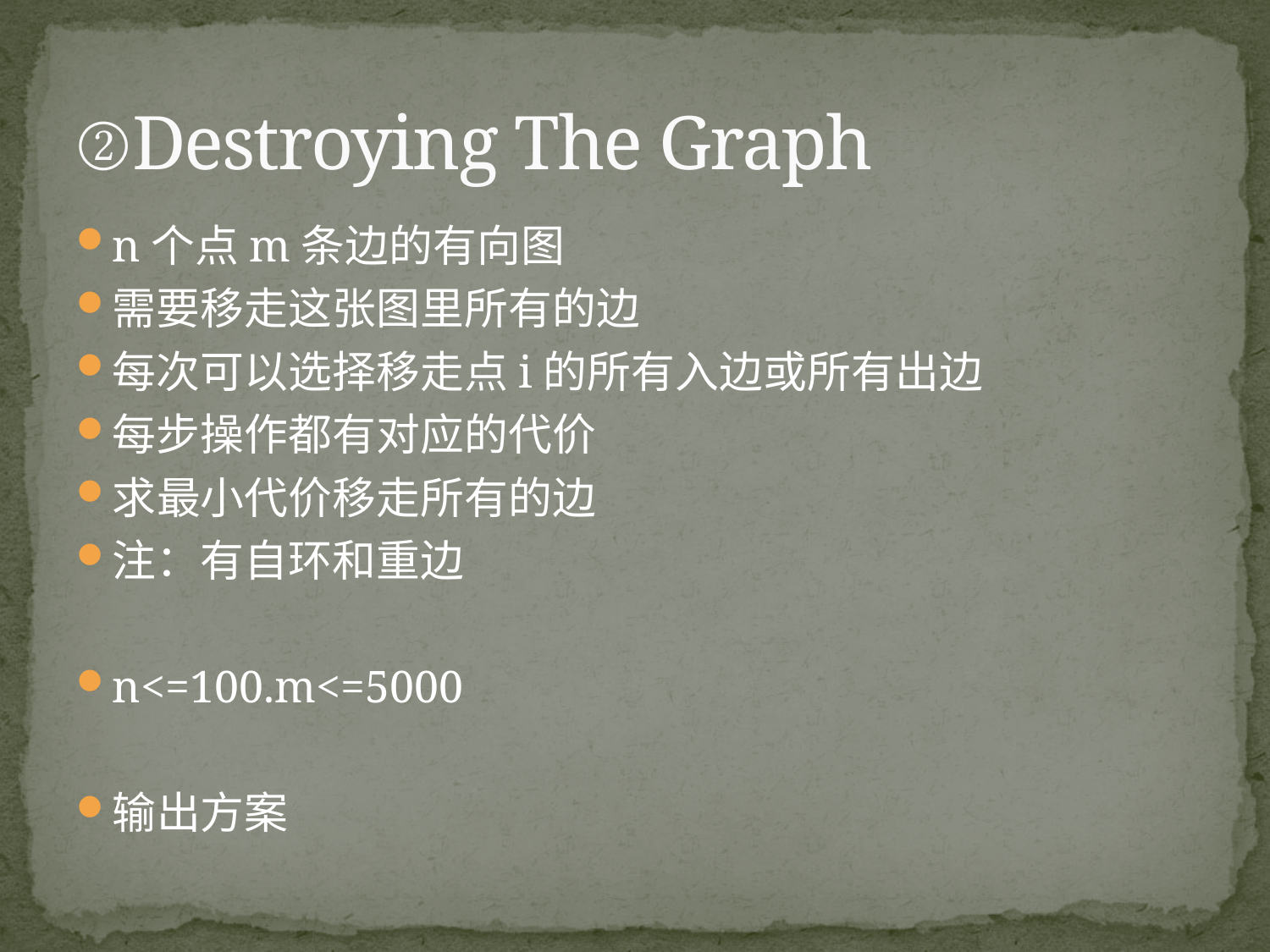

# ②Destroying The Graph
n个点m条边的有向图
需要移走这张图里所有的边
每次可以选择移走点i的所有入边或所有出边
每步操作都有对应的代价
求最小代价移走所有的边
注：有自环和重边

n<=100.m<=5000

输出方案